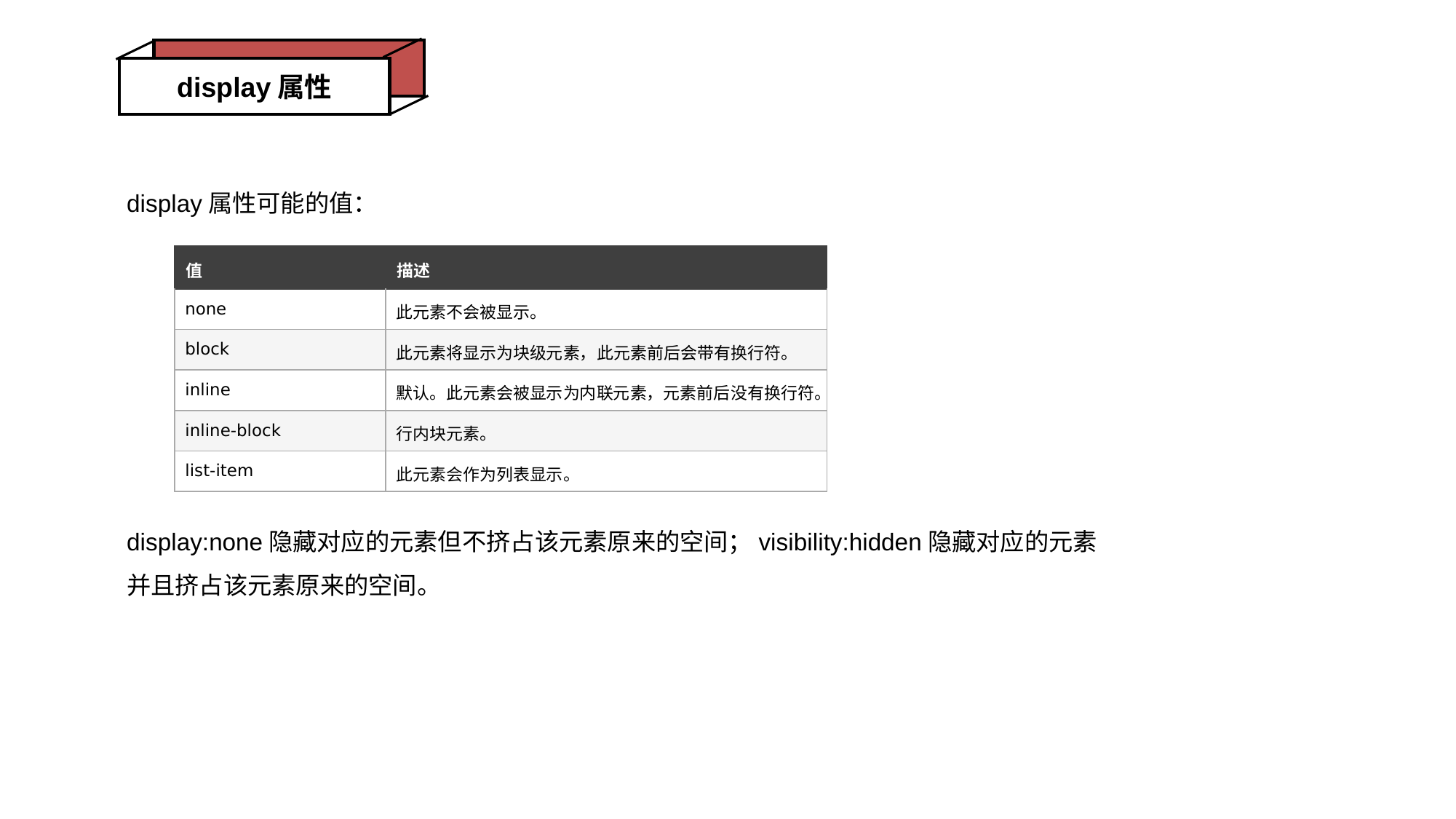

display属性
display属性可能的值：

display:none隐藏对应的元素但不挤占该元素原来的空间；visibility:hidden隐藏对应的元素并且挤占该元素原来的空间。

| 值 | 描述 |
| --- | --- |
| none | 此元素不会被显示。 |
| block | 此元素将显示为块级元素，此元素前后会带有换行符。 |
| inline | 默认。此元素会被显示为内联元素，元素前后没有换行符。 |
| inline-block | 行内块元素。 |
| list-item | 此元素会作为列表显示。 |